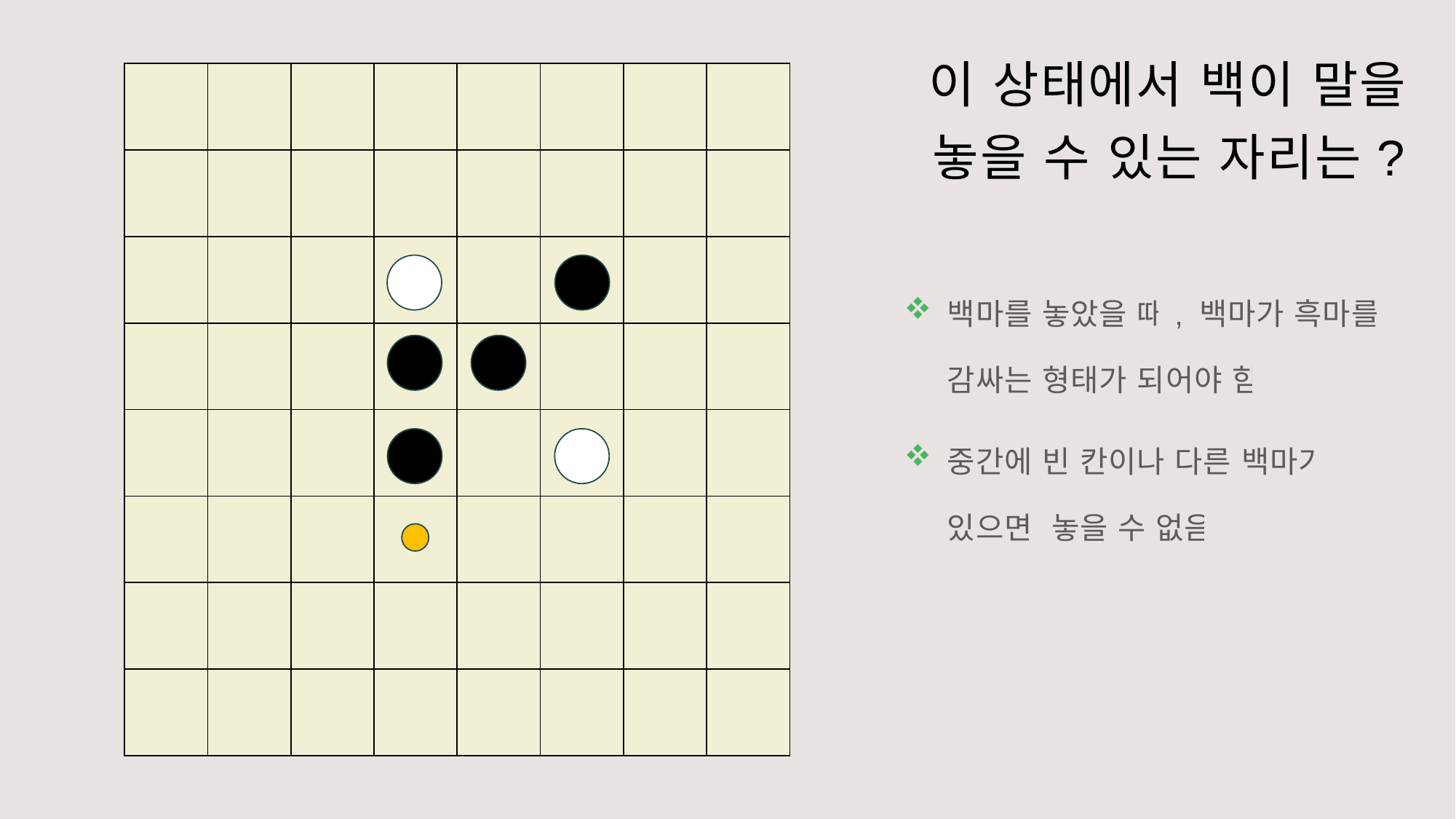

이 상태에서 백이 말을 놓을 수 있는 자리는?
|  |  |  |  |  |  |  |  |
| --- | --- | --- | --- | --- | --- | --- | --- |
|  |  |  |  |  |  |  |  |
|  |  |  |  |  |  |  |  |
|  |  |  |  |  |  |  |  |
|  |  |  |  |  |  |  |  |
|  |  |  |  |  |  |  |  |
|  |  |  |  |  |  |  |  |
|  |  |  |  |  |  |  |  |
백마를 놓았을 때, 백마가 흑마를 감싸는 형태가 되어야 함
중간에 빈 칸이나 다른 백마가 있으면  놓을 수 없음